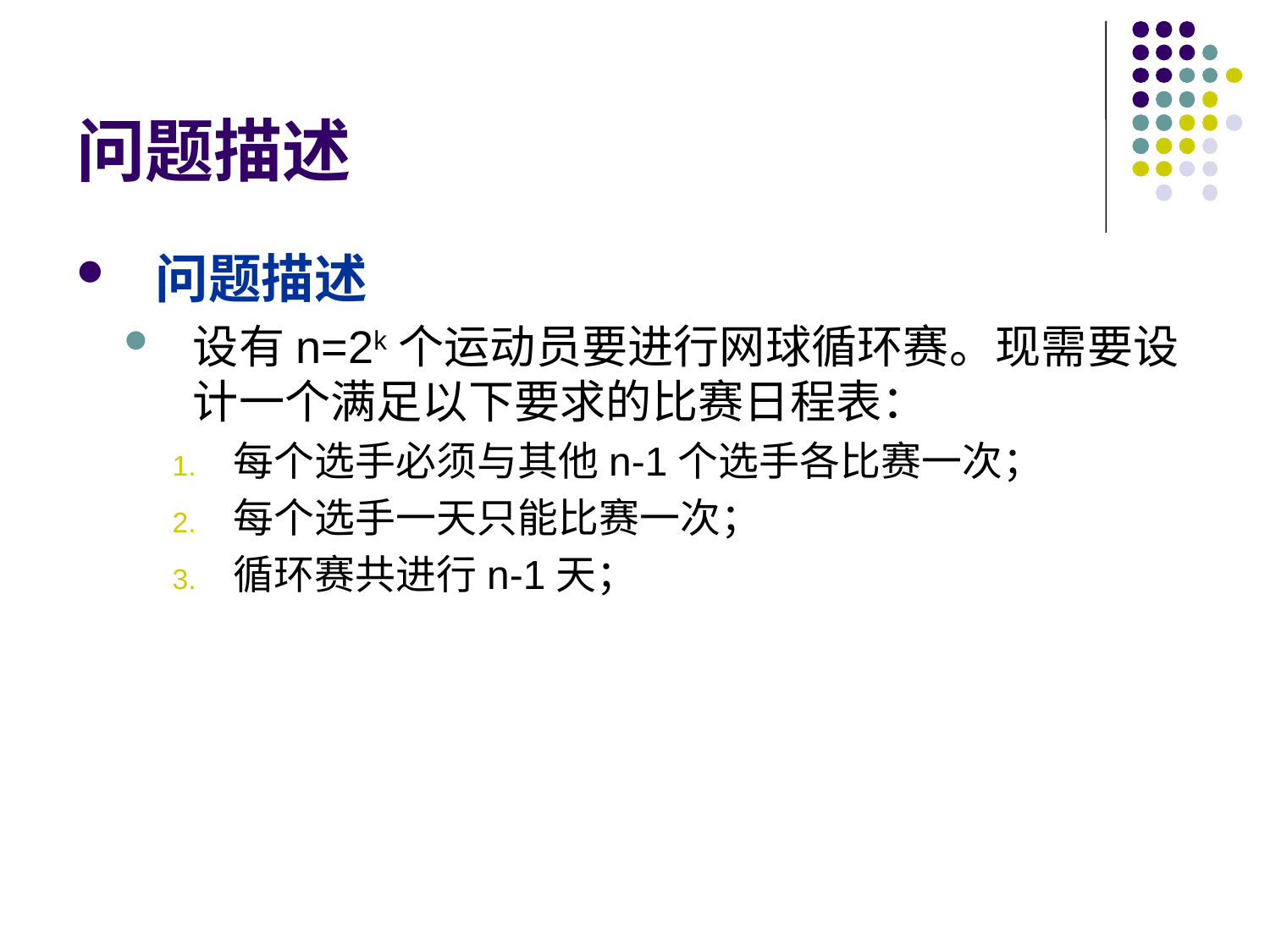

# 问题描述
问题描述
设有n=2k个运动员要进行网球循环赛。现需要设计一个满足以下要求的比赛日程表：
每个选手必须与其他n-1个选手各比赛一次；
每个选手一天只能比赛一次；
循环赛共进行n-1天；